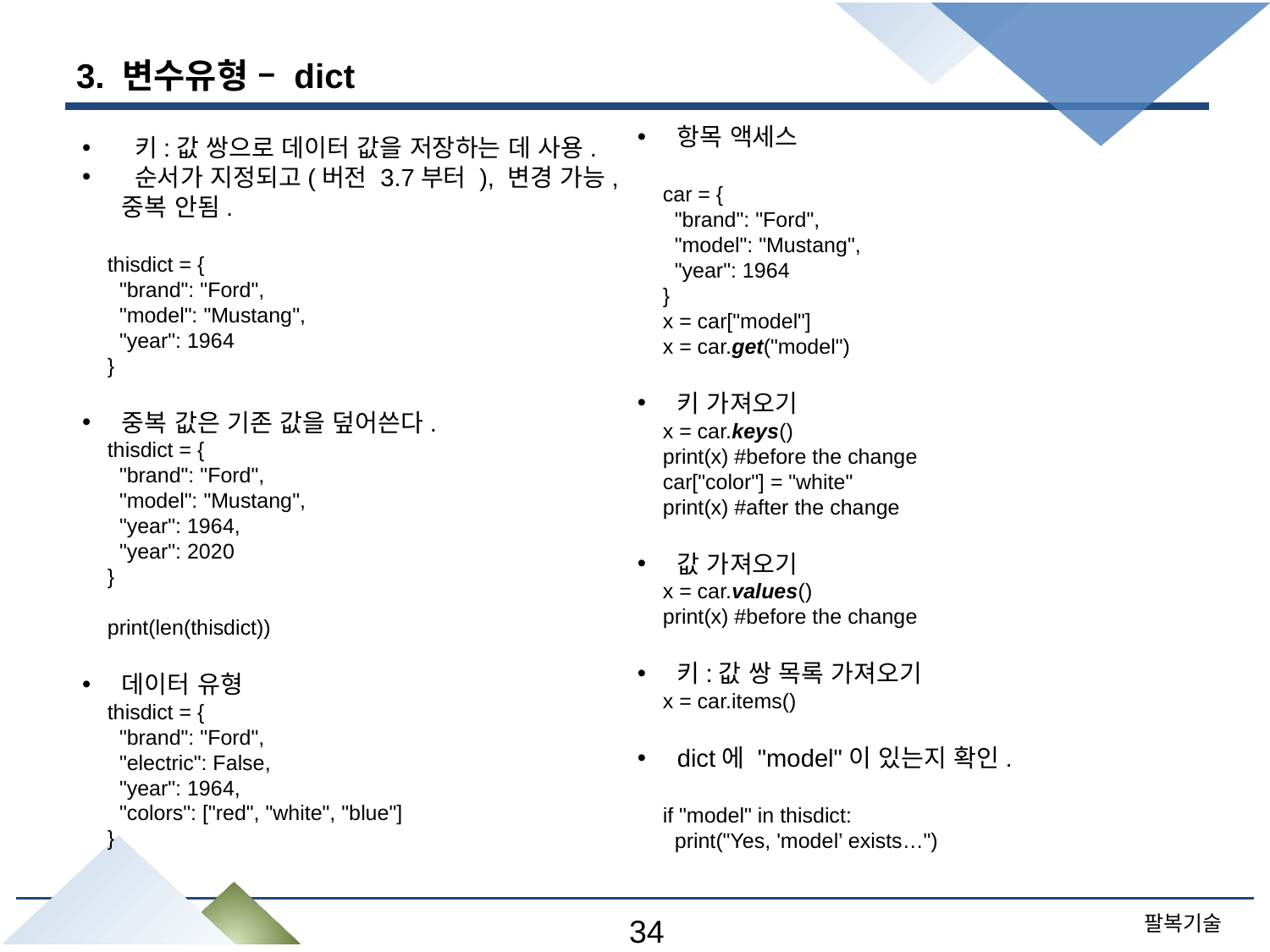

# 3. 변수유형 – dict
항목 액세스

car = {
  "brand": "Ford",
  "model": "Mustang",
  "year": 1964
}
x = car["model"]
x = car.get("model")

키 가져오기
x = car.keys()
print(x) #before the change
car["color"] = "white"
print(x) #after the change

값 가져오기
x = car.values()
print(x) #before the change

키:값 쌍 목록 가져오기
x = car.items()

dict에 "model"이 있는지 확인.

if "model" in thisdict:
  print("Yes, 'model’ exists…")
 키:값 쌍으로 데이터 값을 저장하는 데 사용.
 순서가 지정되고(버전 3.7부터 ), 변경 가능, 중복 안됨.

thisdict = {
  "brand": "Ford",
  "model": "Mustang",
  "year": 1964
}

중복 값은 기존 값을 덮어쓴다.
thisdict = {
  "brand": "Ford",
  "model": "Mustang",
  "year": 1964,
  "year": 2020
}

print(len(thisdict))

데이터 유형
thisdict = {
  "brand": "Ford",
  "electric": False,
  "year": 1964,
  "colors": ["red", "white", "blue"]
}
34